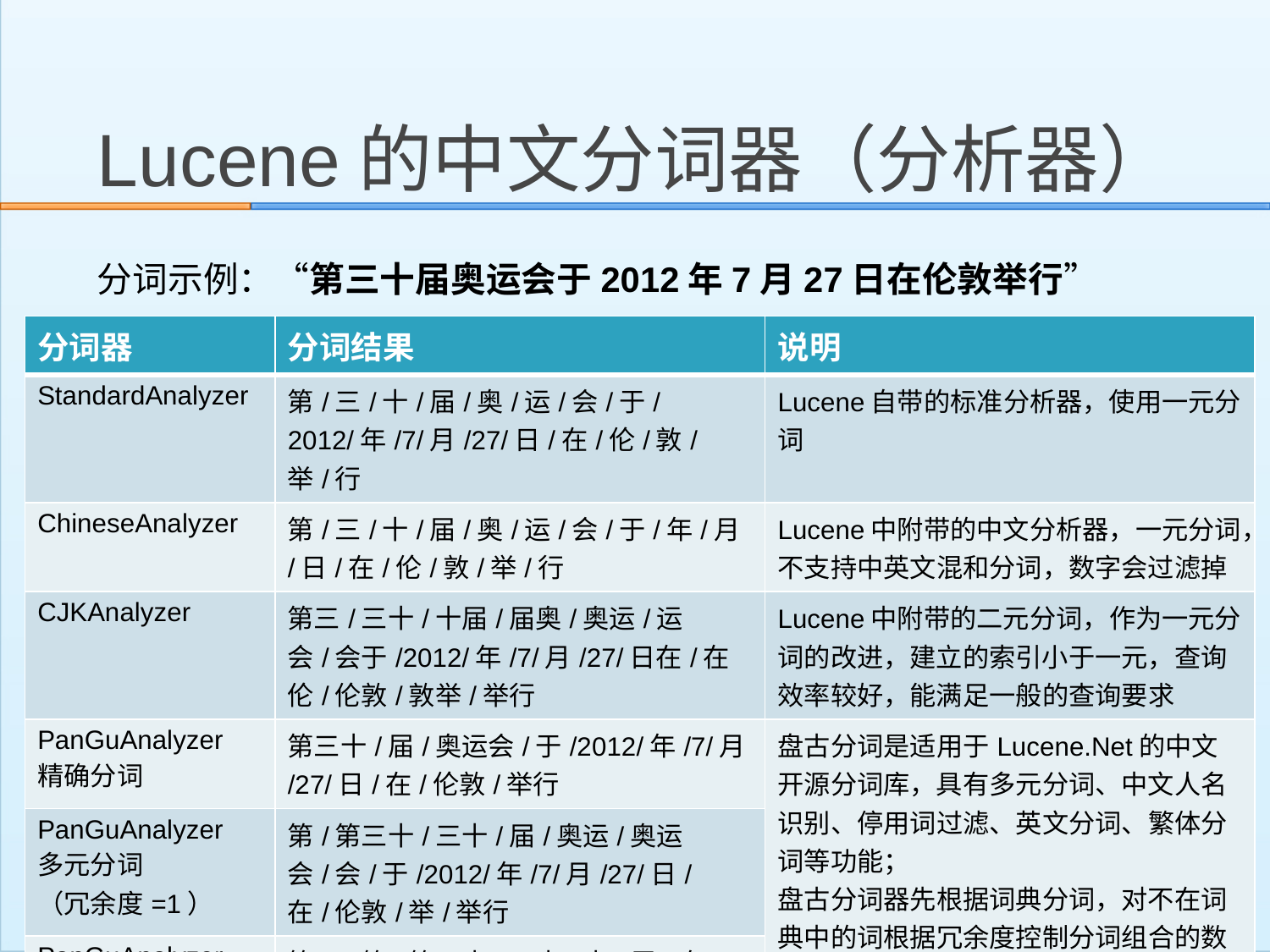

# Lucene的中文分词器（分析器）
分词示例：“第三十届奥运会于2012年7月27日在伦敦举行”
| 分词器 | 分词结果 | 说明 |
| --- | --- | --- |
| StandardAnalyzer | 第/三/十/届/奥/运/会/于/2012/年/7/月/27/日/在/伦/敦/举/行 | Lucene自带的标准分析器，使用一元分词 |
| ChineseAnalyzer | 第/三/十/届/奥/运/会/于/年/月/日/在/伦/敦/举/行 | Lucene中附带的中文分析器，一元分词，不支持中英文混和分词，数字会过滤掉 |
| CJKAnalyzer | 第三/三十/十届/届奥/奥运/运会/会于/2012/年/7/月/27/日在/在伦/伦敦/敦举/举行 | Lucene中附带的二元分词，作为一元分词的改进，建立的索引小于一元，查询效率较好，能满足一般的查询要求 |
| PanGuAnalyzer 精确分词 | 第三十/届/奥运会/于/2012/年/7/月/27/日/在/伦敦/举行 | 盘古分词是适用于Lucene.Net的中文开源分词库，具有多元分词、中文人名识别、停用词过滤、英文分词、繁体分词等功能； 盘古分词器先根据词典分词，对不在词典中的词根据冗余度控制分词组合的数量； 强制一元分词时增加对单字进行拆分。 |
| PanGuAnalyzer 多元分词 （冗余度=1） | 第/第三十/三十/届/奥运/奥运会/会/于/2012/年/7/月/27/日/在/伦敦/举/举行 |  |
| PanGuAnalyzer 多元分词 （冗余度=2） | 第三/第/第三十/三十/十/届/奥运/奥运会/会/于/2012/年/7/月/27/日/在/伦敦/举/举行 |  |